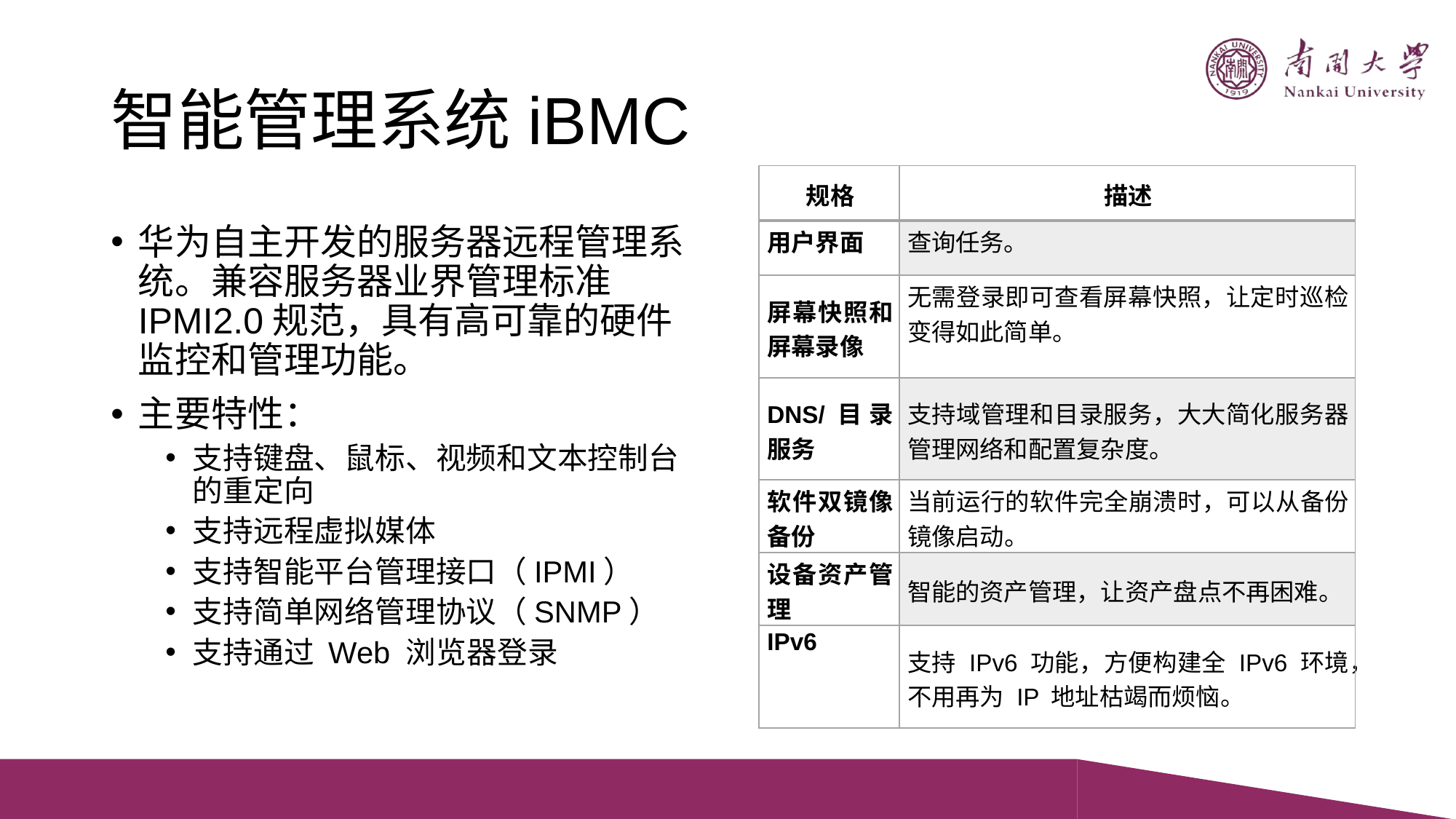

# 智能管理系统iBMC
| 规格 | 描述 |
| --- | --- |
| 用户界面 | 查询任务。 |
| 屏幕快照和屏幕录像 | 无需登录即可查看屏幕快照，让定时巡检变得如此简单。 |
| DNS/目录服务 | 支持域管理和目录服务，大大简化服务器管理网络和配置复杂度。 |
| 软件双镜像备份 | 当前运行的软件完全崩溃时，可以从备份镜像启动。 |
| 设备资产管理 | 智能的资产管理，让资产盘点不再困难。 |
| IPv6 | 支持 IPv6 功能，方便构建全 IPv6 环境，不用再为 IP 地址枯竭而烦恼。 |
华为自主开发的服务器远程管理系统。兼容服务器业界管理标准IPMI2.0规范，具有高可靠的硬件监控和管理功能。
主要特性：
支持键盘、鼠标、视频和文本控制台的重定向
支持远程虚拟媒体
支持智能平台管理接口（IPMI）
支持简单网络管理协议（SNMP）
支持通过 Web 浏览器登录